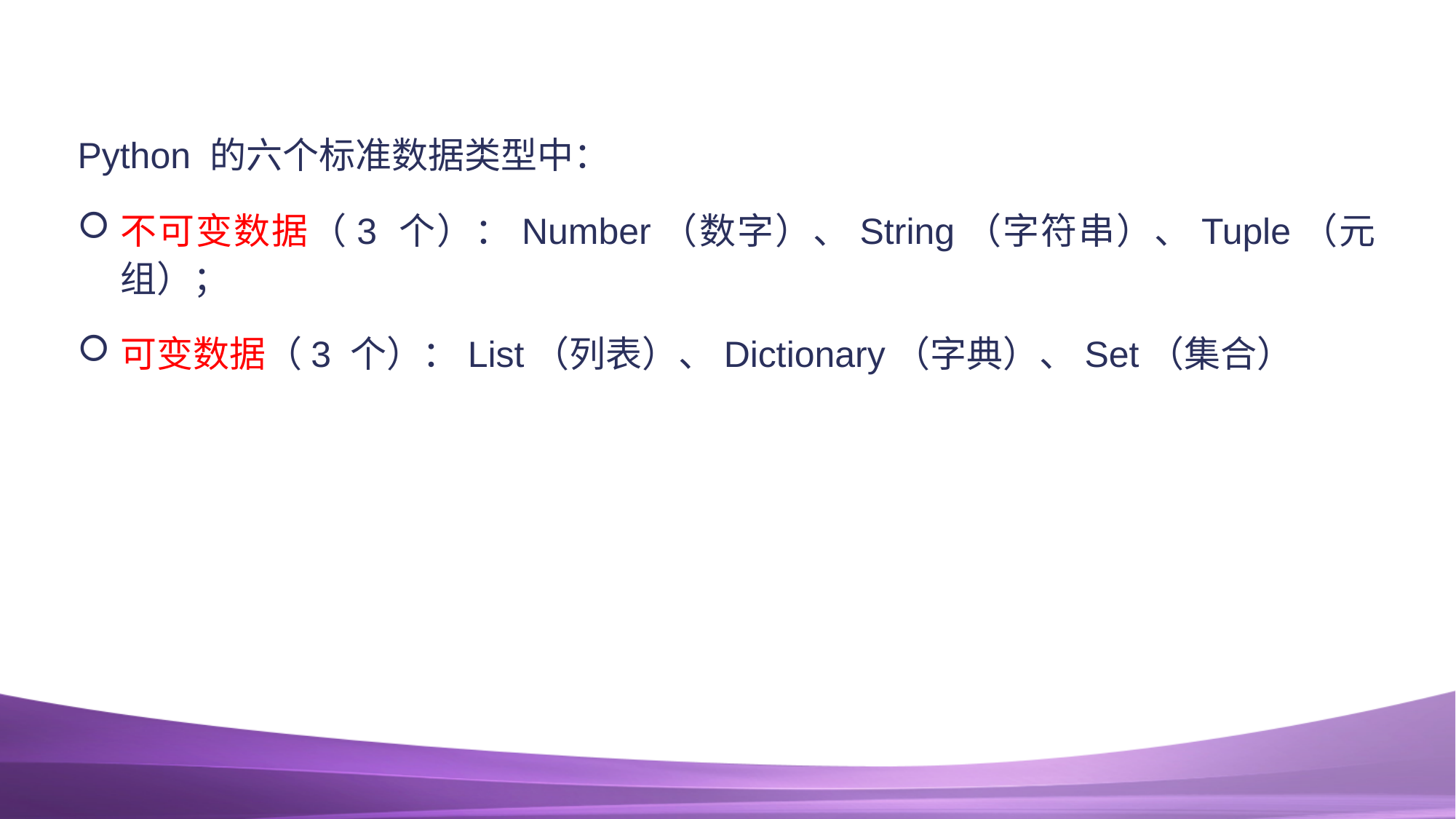

#
Python 的六个标准数据类型中：
不可变数据（3 个）：Number（数字）、String（字符串）、Tuple（元组）；
可变数据（3 个）：List（列表）、Dictionary（字典）、Set（集合）